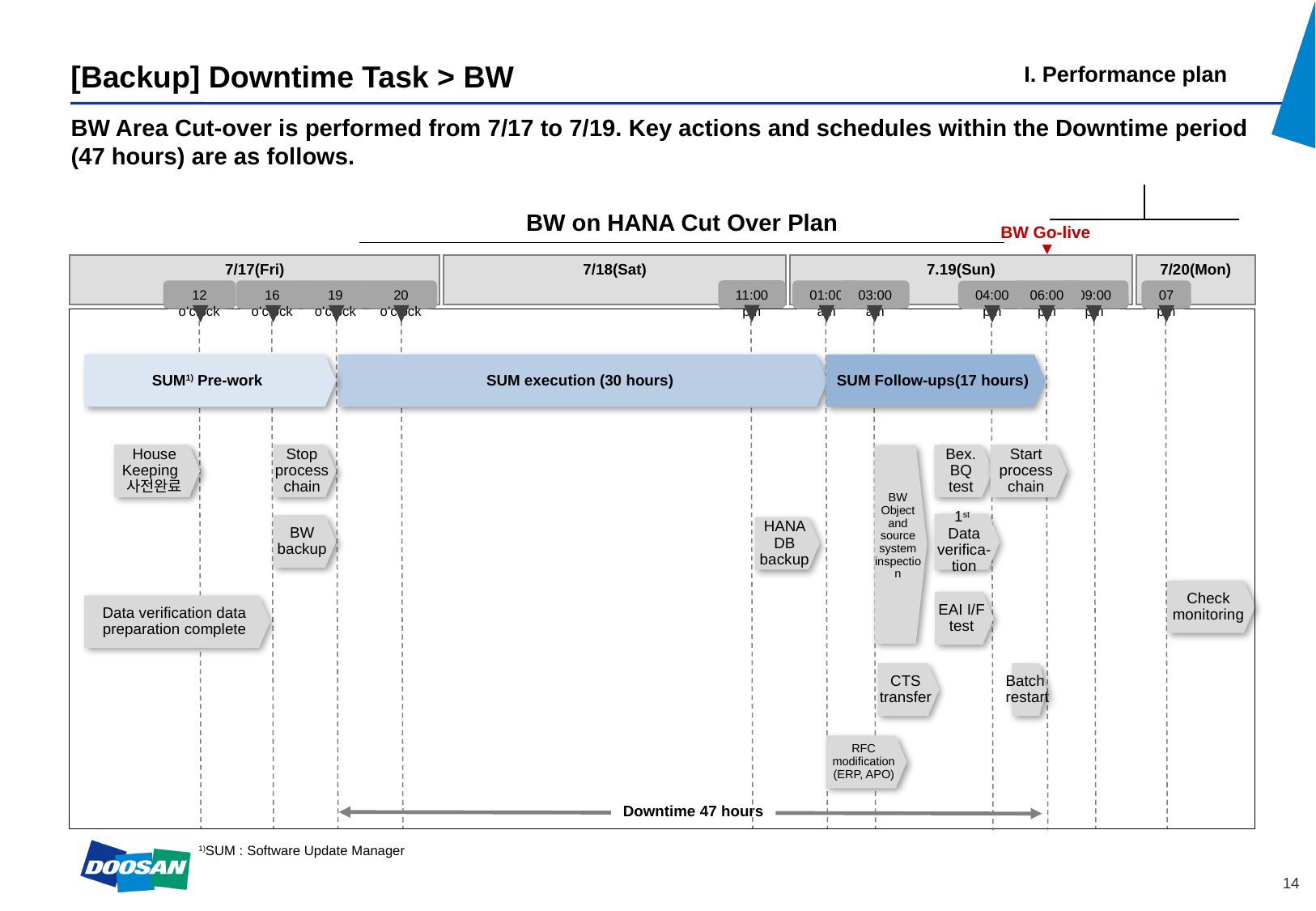

I. Performance plan
# [Backup] Downtime Task > BW
BW Area Cut-over is performed from 7/17 to 7/19. Key actions and schedules within the Downtime period (47 hours) are as follows.
BW on HANA Cut Over Plan
BW Go-live

7/17(Fri)
7/18(Sat)
7.19(Sun)
7/20(Mon)
11:00 pm
12 o’clock
16 o’clock
19 o’clock
20 o’clock
01:00 am
03:00 am
06:00 pm
09:00 pm
07 pm
04:00 pm

SUM1) Pre-work
SUM execution (30 hours)
SUM Follow-ups(17 hours)
Bex. BQ
test
Start process chain
House Keeping   사전완료
Stop process chain
BW
Object
and source system inspection

1st
Data
verifica-tion
BW
backup
HANA DB backup
Check monitoring
EAI I/F test
Data verification data preparation complete
CTS
transfer
Batch
restart
RFC modification (ERP, APO)
Downtime 47 hours
1)SUM : Software Update Manager